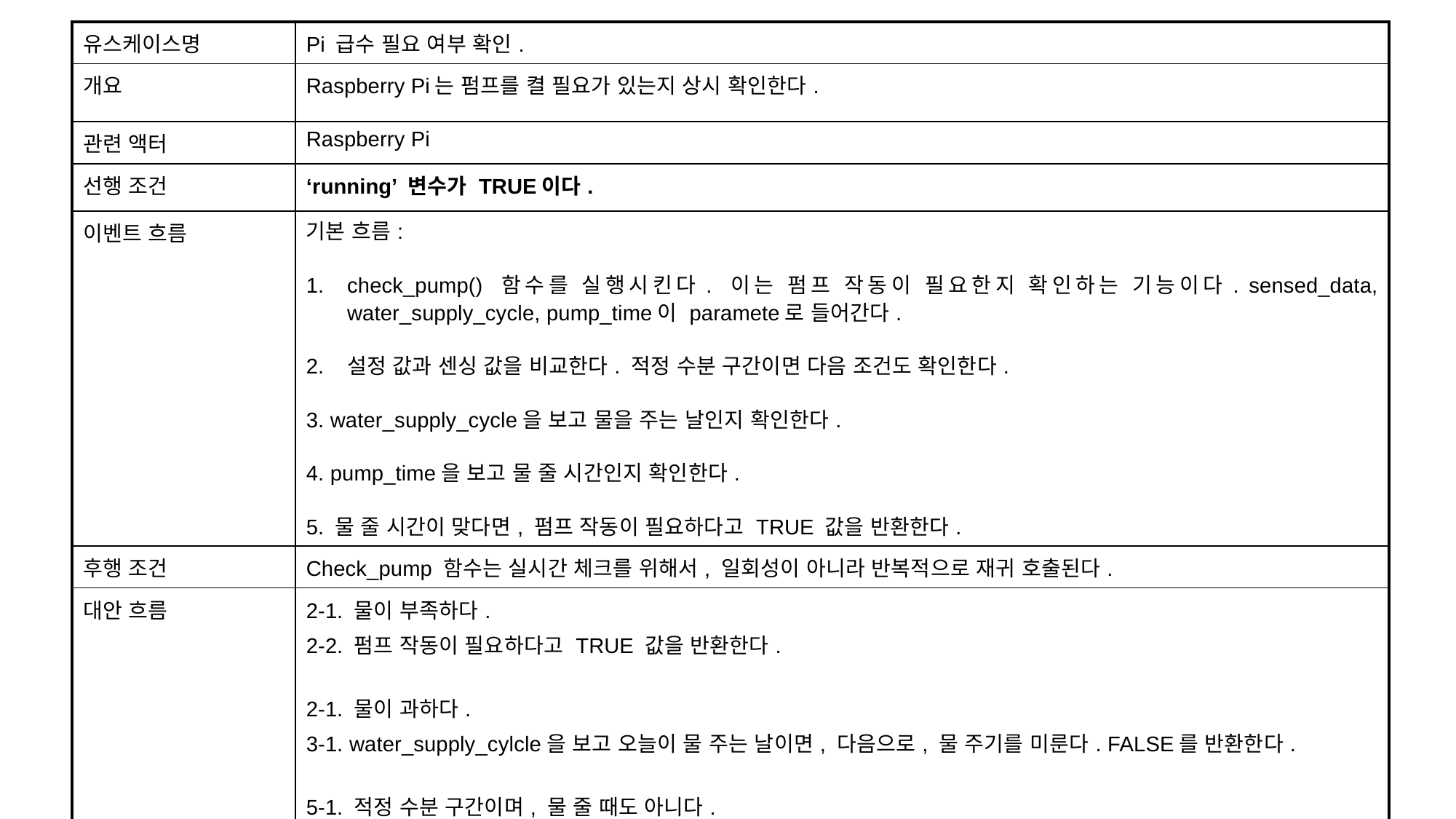

| 유스케이스명 | Pi 급수 필요 여부 확인. |
| --- | --- |
| 개요 | Raspberry Pi는 펌프를 켤 필요가 있는지 상시 확인한다. |
| 관련 액터 | Raspberry Pi |
| 선행 조건 | ‘running’ 변수가 TRUE이다. |
| 이벤트 흐름 | 기본 흐름: check\_pump() 함수를 실행시킨다. 이는 펌프 작동이 필요한지 확인하는 기능이다. sensed\_data, water\_supply\_cycle, pump\_time이 paramete로 들어간다. 설정 값과 센싱 값을 비교한다. 적정 수분 구간이면 다음 조건도 확인한다. 3. water\_supply\_cycle을 보고 물을 주는 날인지 확인한다. 4. pump\_time을 보고 물 줄 시간인지 확인한다. 5. 물 줄 시간이 맞다면, 펌프 작동이 필요하다고 TRUE 값을 반환한다. |
| 후행 조건 | Check\_pump 함수는 실시간 체크를 위해서, 일회성이 아니라 반복적으로 재귀 호출된다. |
| 대안 흐름 | 2-1. 물이 부족하다. 2-2. 펌프 작동이 필요하다고 TRUE 값을 반환한다. 2-1. 물이 과하다. 3-1. water\_supply\_cylcle을 보고 오늘이 물 주는 날이면, 다음으로, 물 주기를 미룬다. FALSE를 반환한다. 5-1. 적정 수분 구간이며, 물 줄 때도 아니다. 펌프 작동이 필요 없다고 FALSE를 반환한다. |